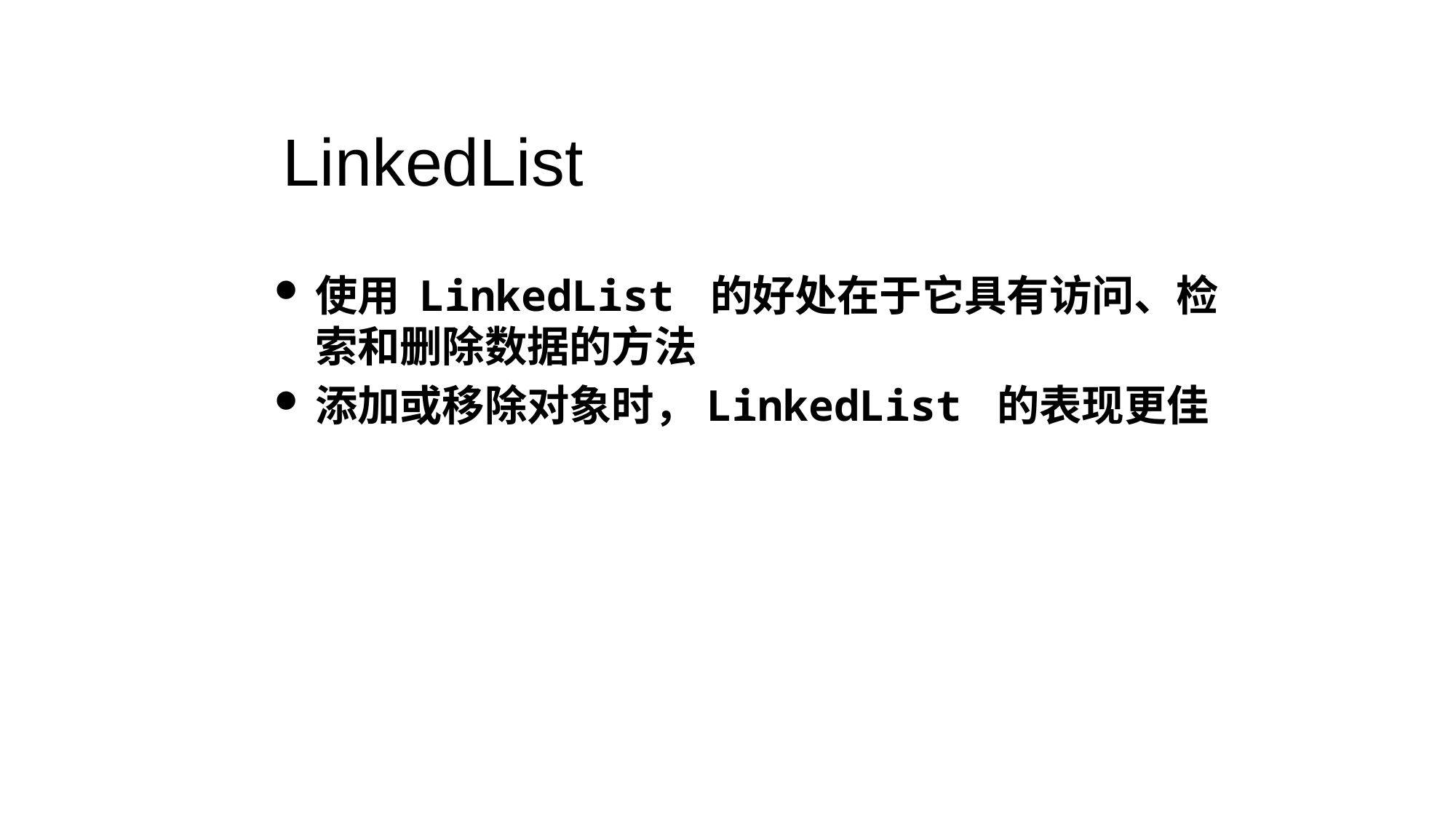

# LinkedList
使用 LinkedList 的好处在于它具有访问、检索和删除数据的方法
添加或移除对象时，LinkedList 的表现更佳
29